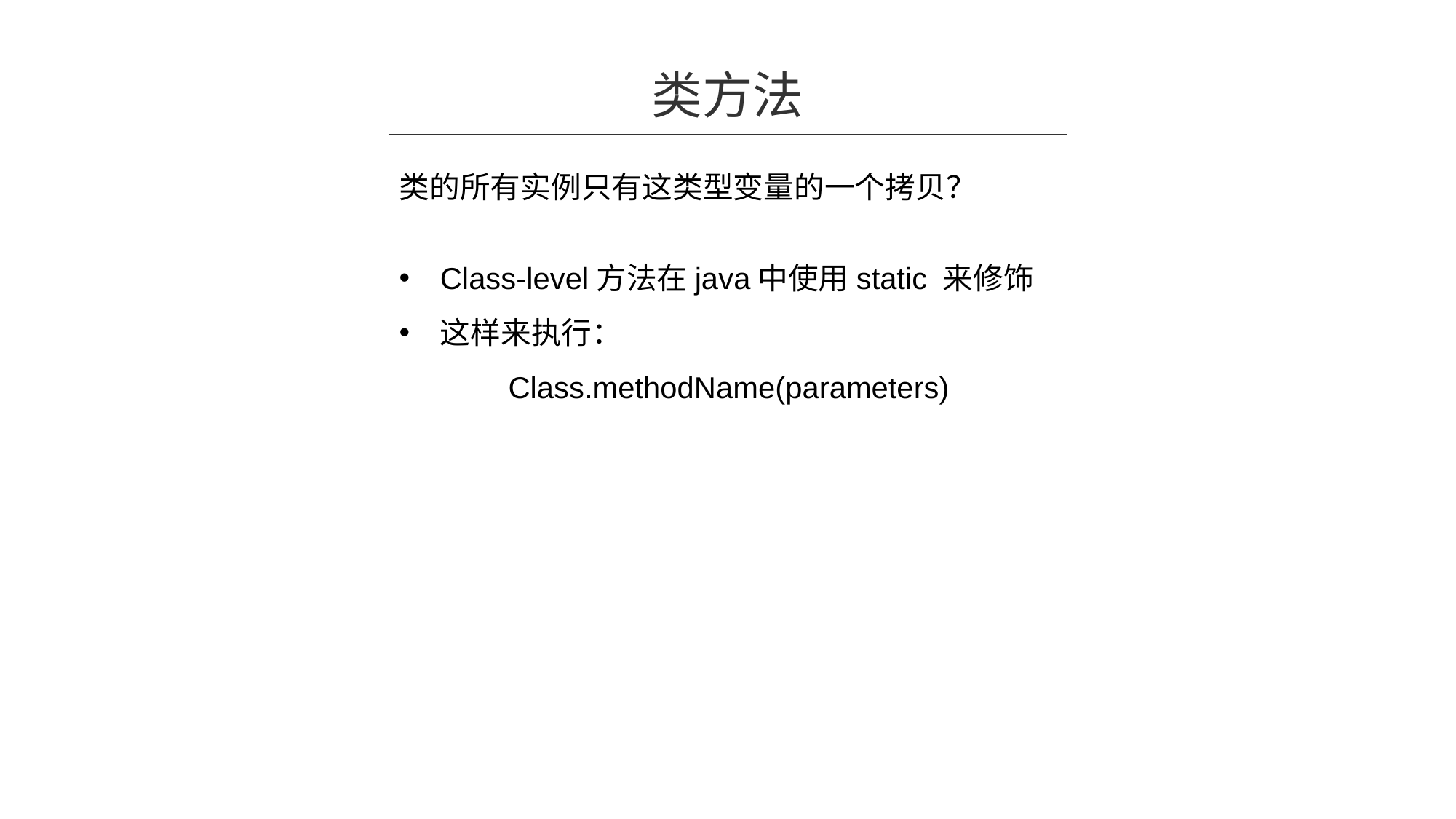

类方法
类的所有实例只有这类型变量的一个拷贝？

Class-level方法在java中使用static 来修饰
这样来执行：
	Class.methodName(parameters)